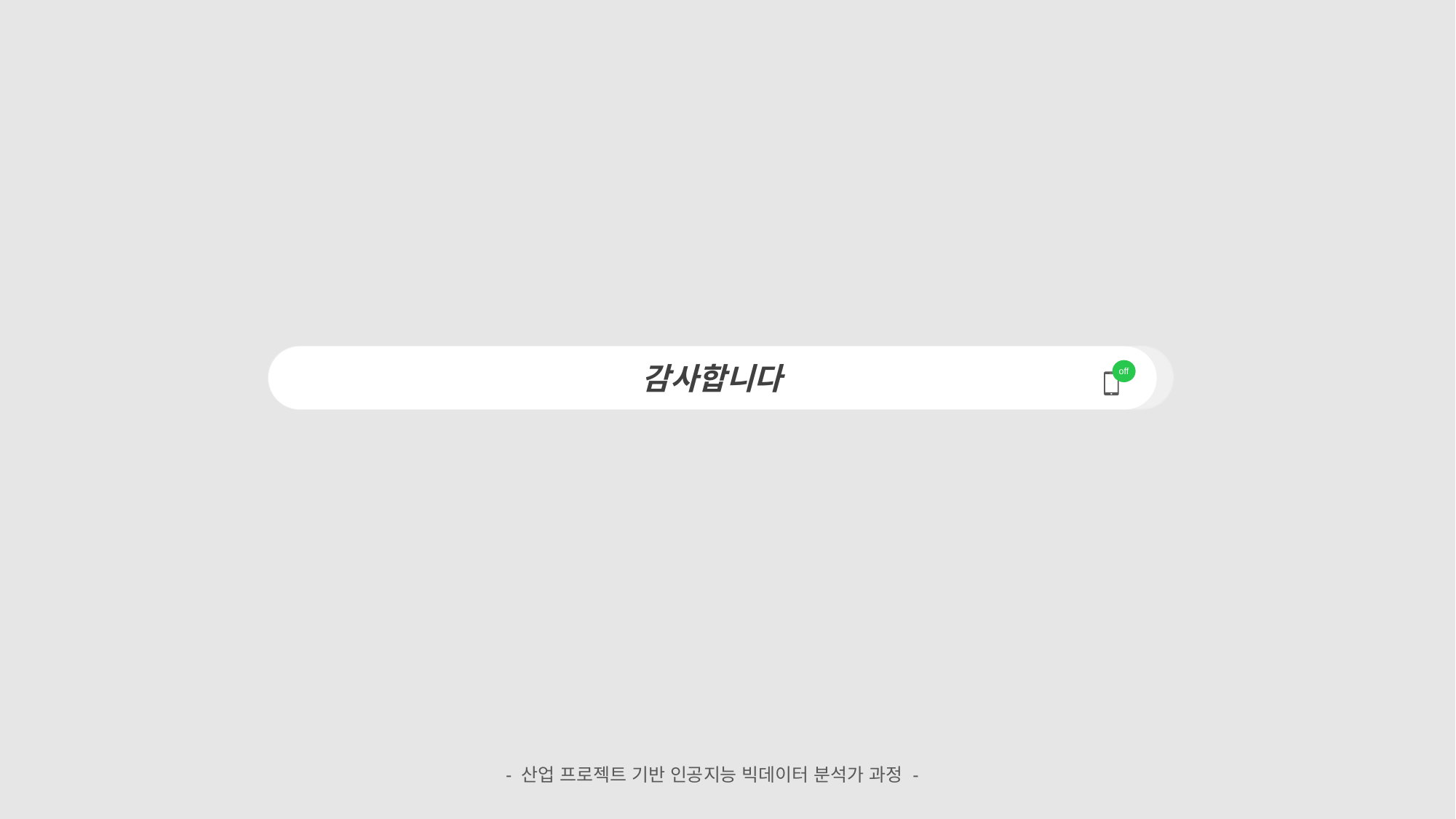

감사합니다
off

- 산업 프로젝트 기반 인공지능 빅데이터 분석가 과정 -